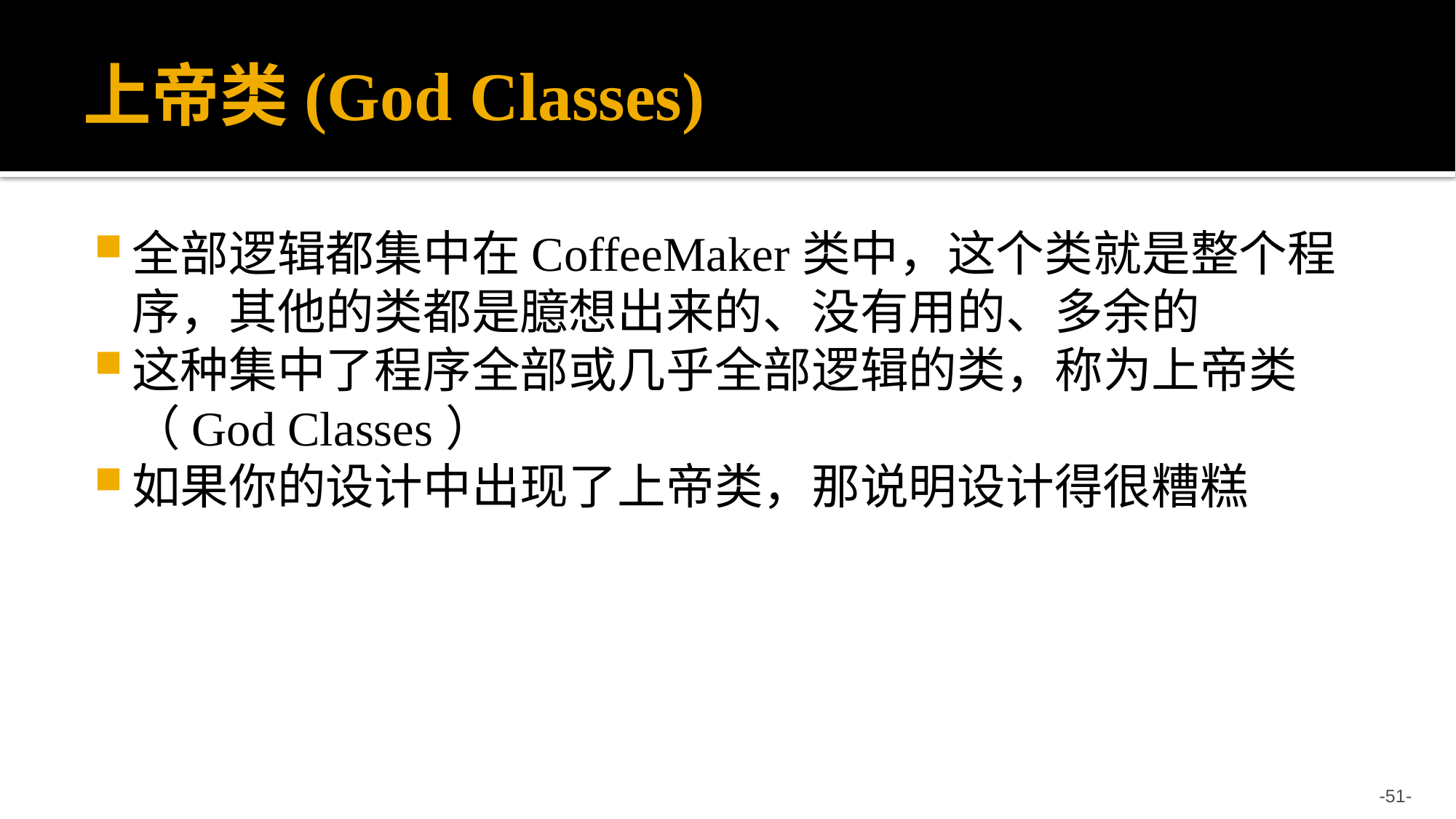

# 上帝类(God Classes)
全部逻辑都集中在CoffeeMaker类中，这个类就是整个程序，其他的类都是臆想出来的、没有用的、多余的
这种集中了程序全部或几乎全部逻辑的类，称为上帝类（God Classes）
如果你的设计中出现了上帝类，那说明设计得很糟糕
-51-